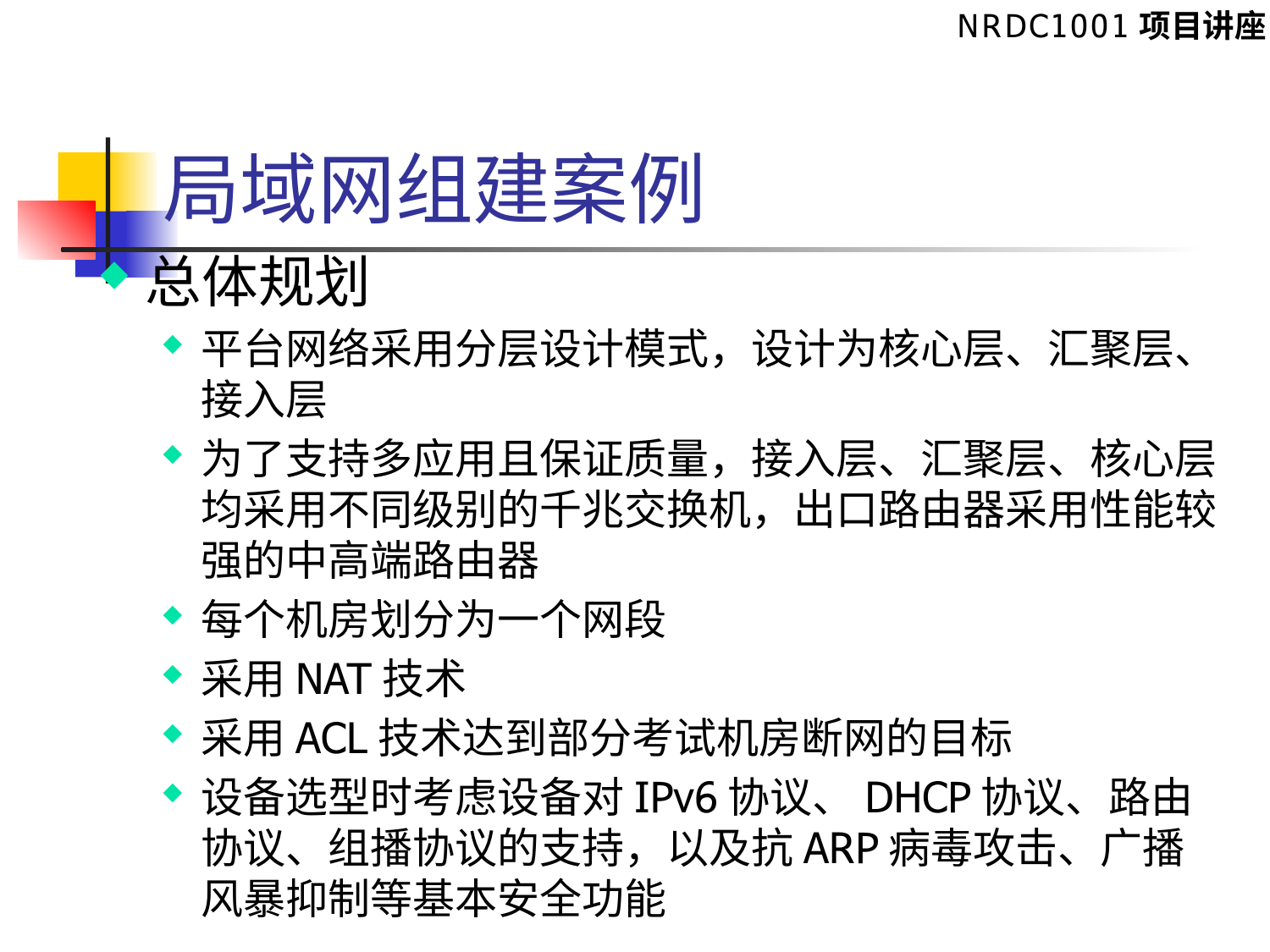

# 局域网组建案例
总体规划
平台网络采用分层设计模式，设计为核心层、汇聚层、接入层
为了支持多应用且保证质量，接入层、汇聚层、核心层均采用不同级别的千兆交换机，出口路由器采用性能较强的中高端路由器
每个机房划分为一个网段
采用NAT技术
采用ACL技术达到部分考试机房断网的目标
设备选型时考虑设备对IPv6协议、DHCP协议、路由协议、组播协议的支持，以及抗ARP病毒攻击、广播风暴抑制等基本安全功能